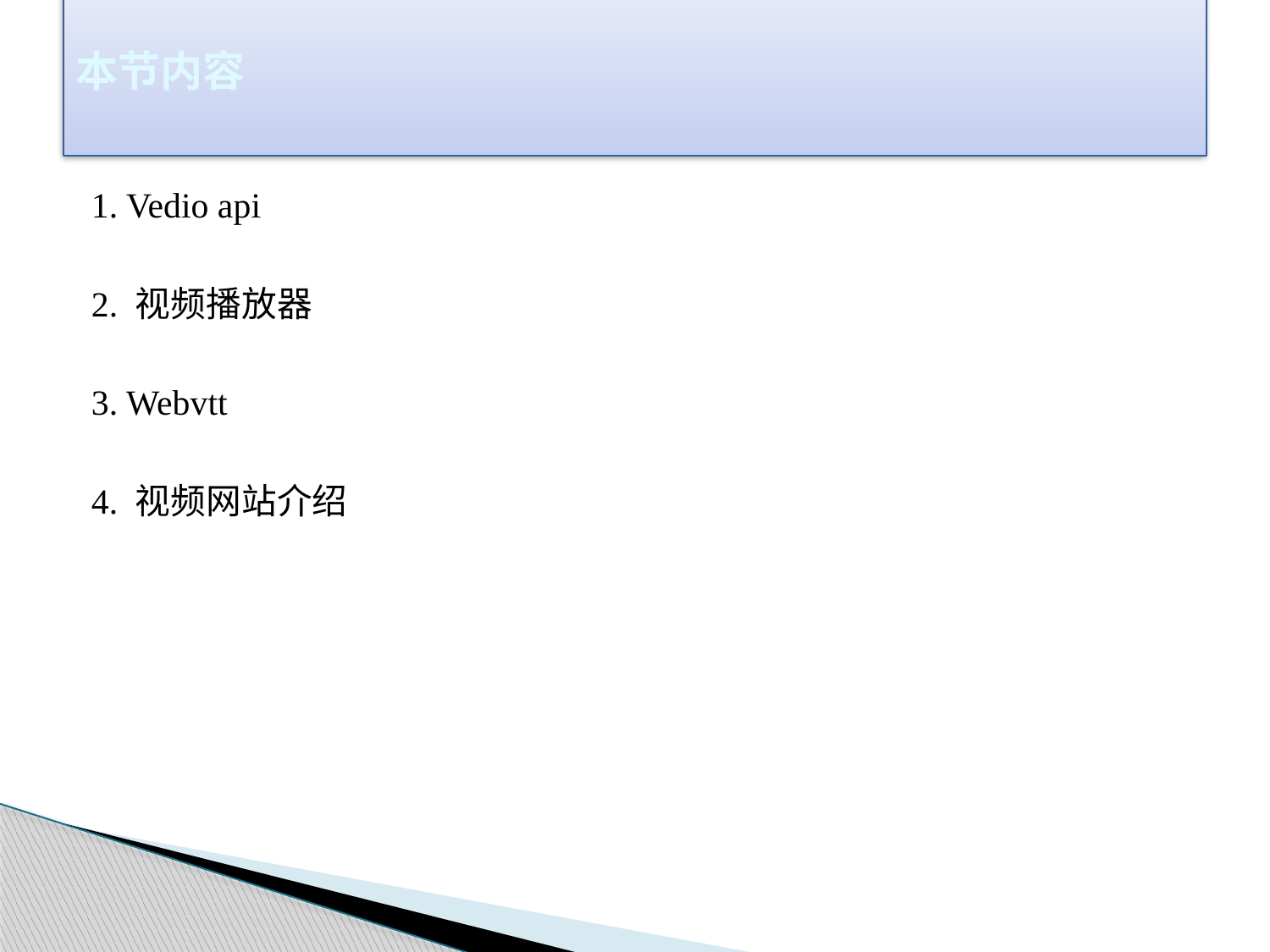

# 本节内容

1. Vedio api

2. 视频播放器

3. Webvtt

4. 视频网站介绍